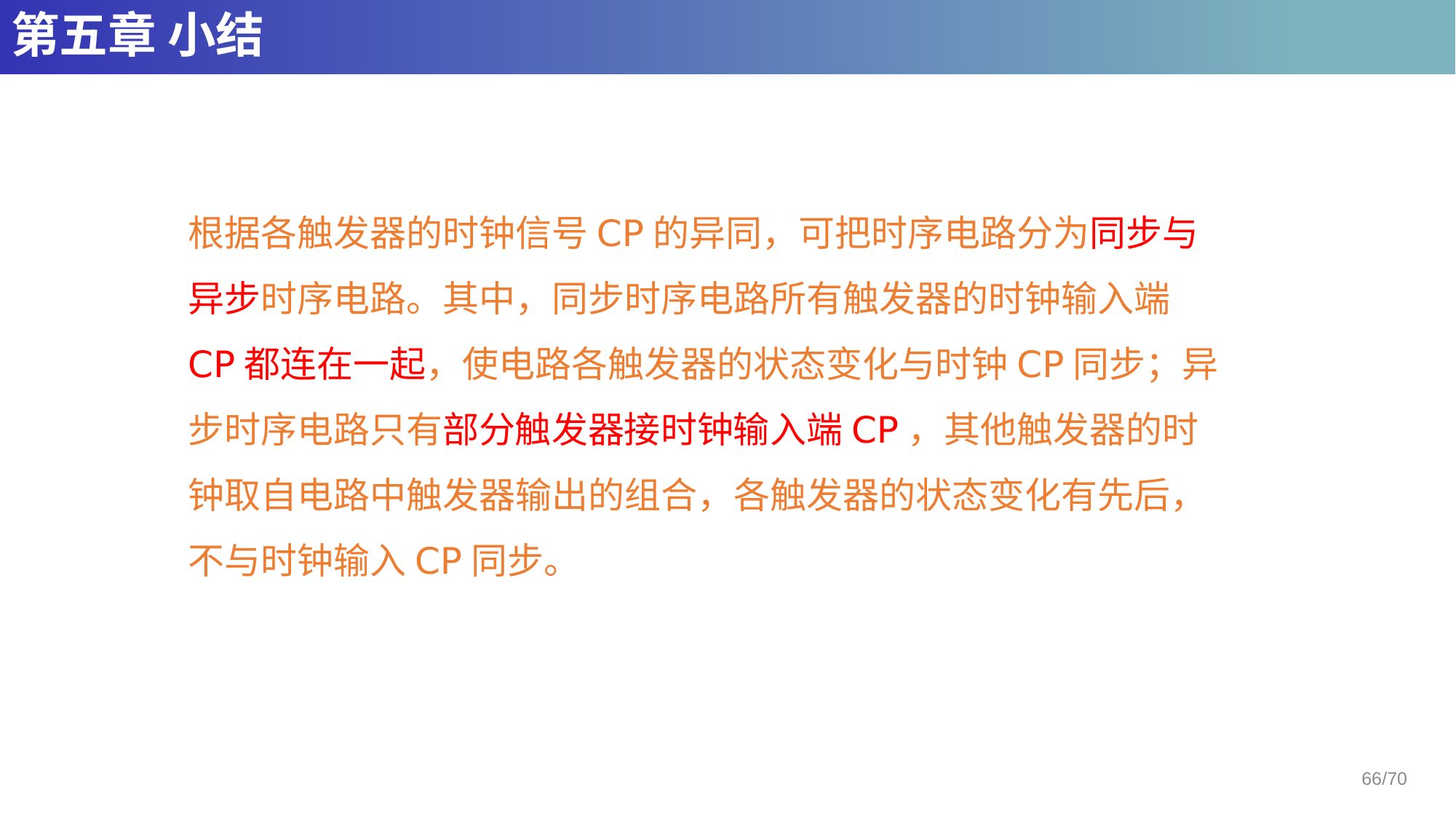

# 第五章 小结
根据各触发器的时钟信号CP的异同，可把时序电路分为同步与异步时序电路。其中，同步时序电路所有触发器的时钟输入端CP都连在一起，使电路各触发器的状态变化与时钟CP同步；异步时序电路只有部分触发器接时钟输入端CP，其他触发器的时钟取自电路中触发器输出的组合，各触发器的状态变化有先后，不与时钟输入CP同步。
66/70